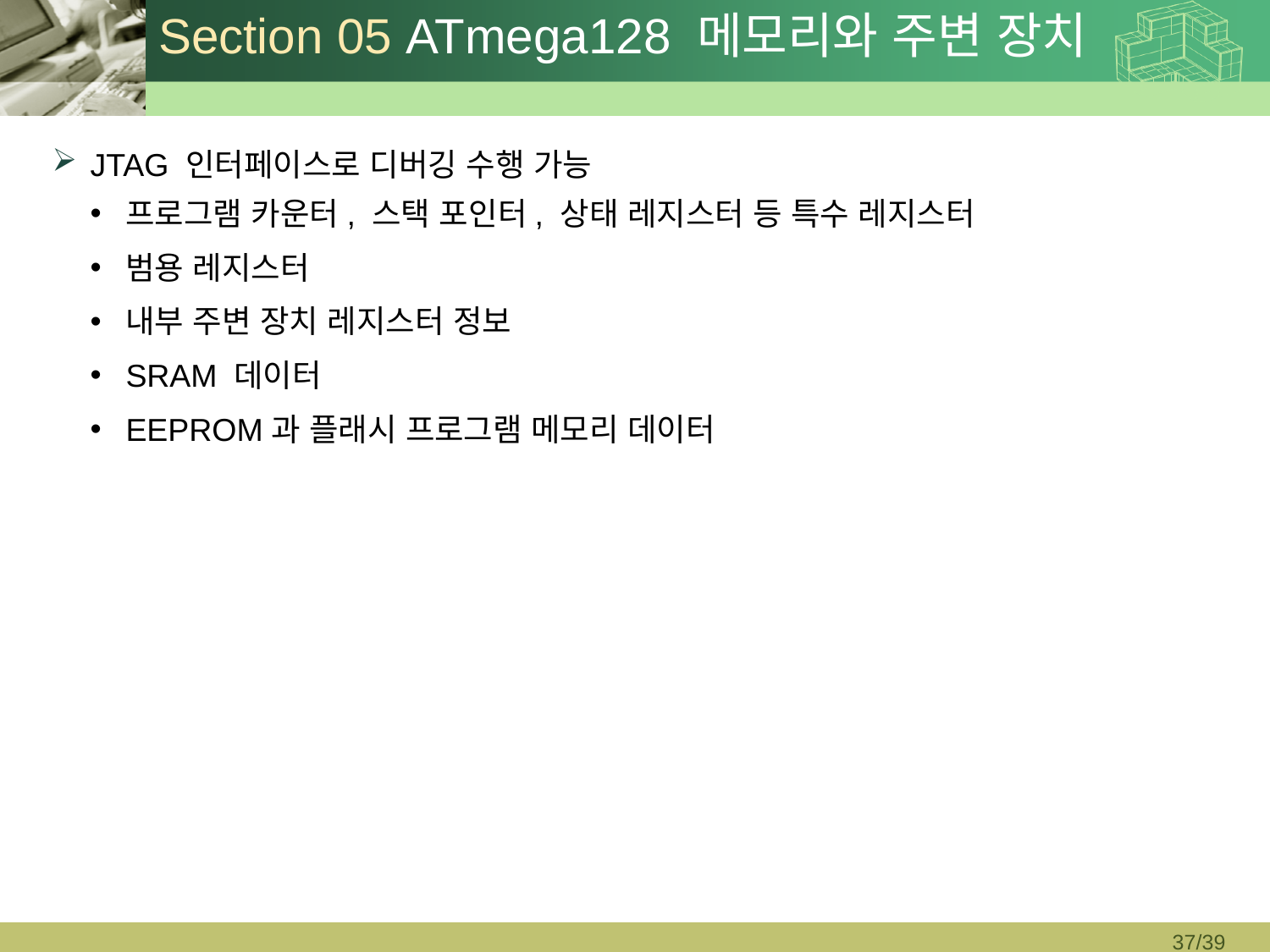

# Section 05 ATmega128 메모리와 주변 장치
JTAG 인터페이스로 디버깅 수행 가능
프로그램 카운터, 스택 포인터, 상태 레지스터 등 특수 레지스터
범용 레지스터
내부 주변 장치 레지스터 정보
SRAM 데이터
EEPROM과 플래시 프로그램 메모리 데이터